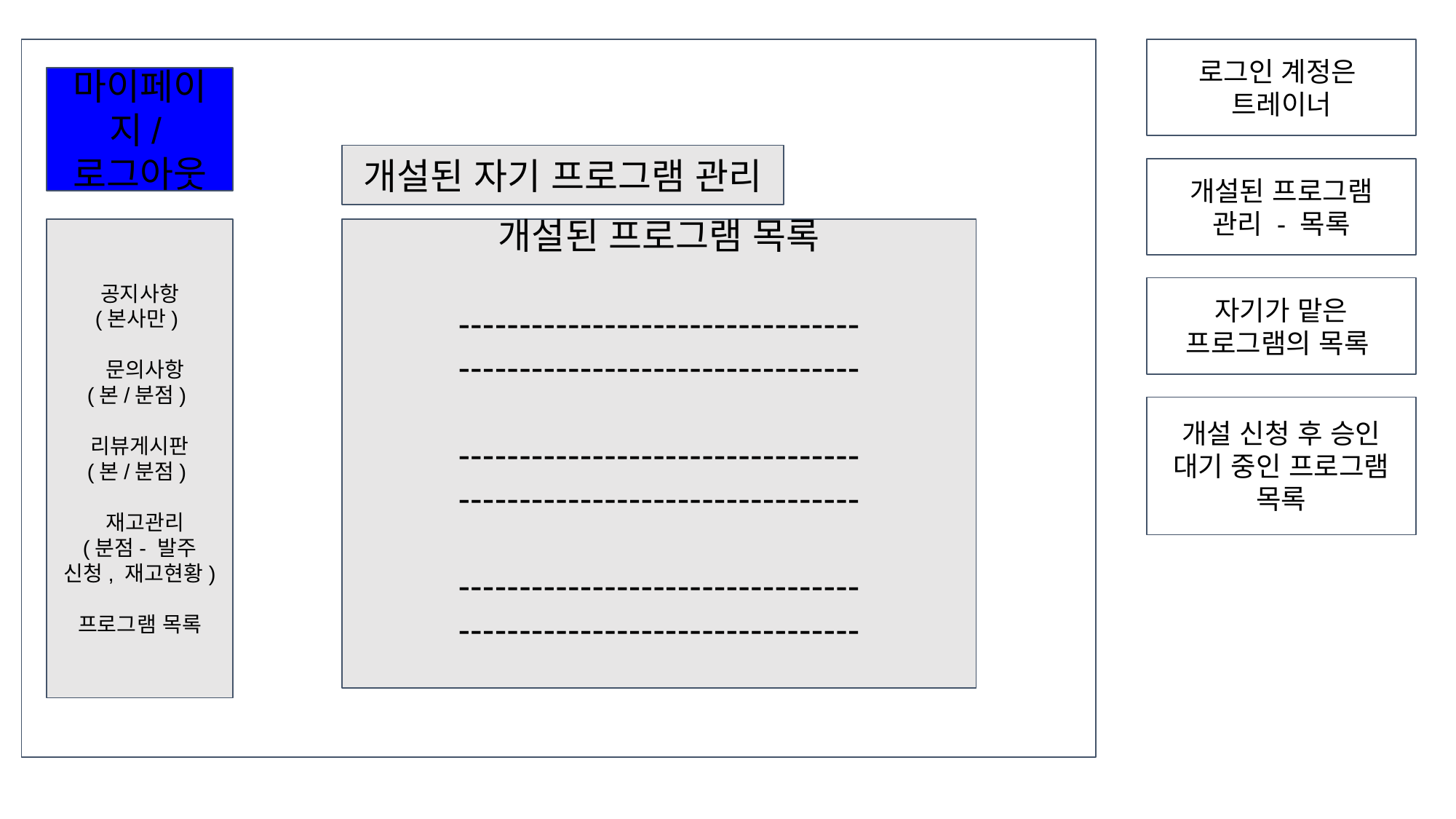

로그인 계정은
트레이너
마이페이지/로그아웃
개설된 자기 프로그램 관리
개설된 프로그램 관리 - 목록
공지사항
(본사만)

 문의사항
(본/분점)

리뷰게시판
(본/분점)

 재고관리
(분점- 발주 신청, 재고현황)

프로그램 목록
개설된 프로그램 목록

---------------------------------
---------------------------------

---------------------------------
---------------------------------

---------------------------------
---------------------------------

자기가 맡은 프로그램의 목록
개설 신청 후 승인 대기 중인 프로그램 목록